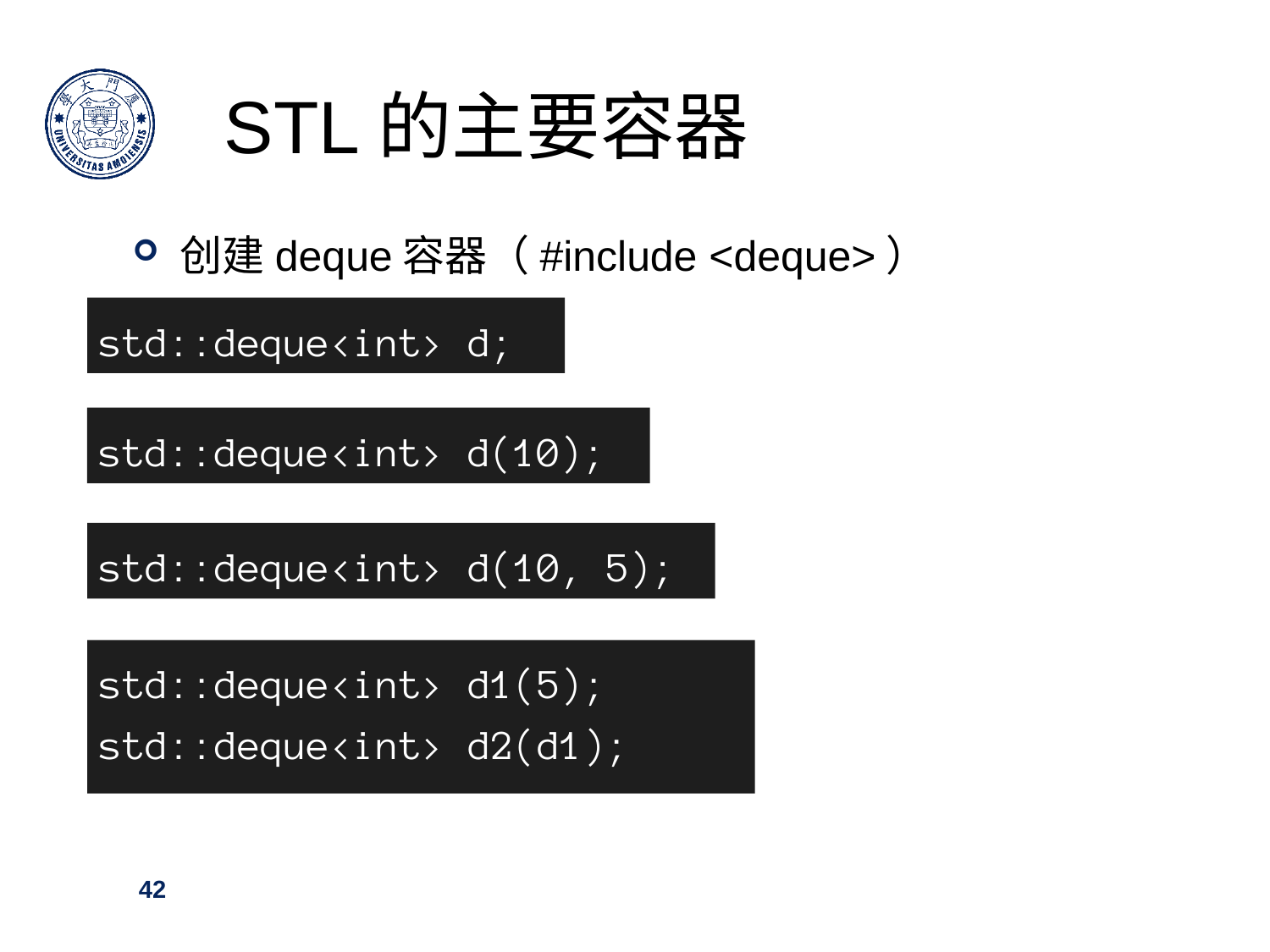

# STL的主要容器
创建deque容器（#include <deque>）
std::deque<int> d;
std::deque<int> d(10);
std::deque<int> d(10, 5);
std::deque<int> d1(5);
std::deque<int> d2(d1);
42